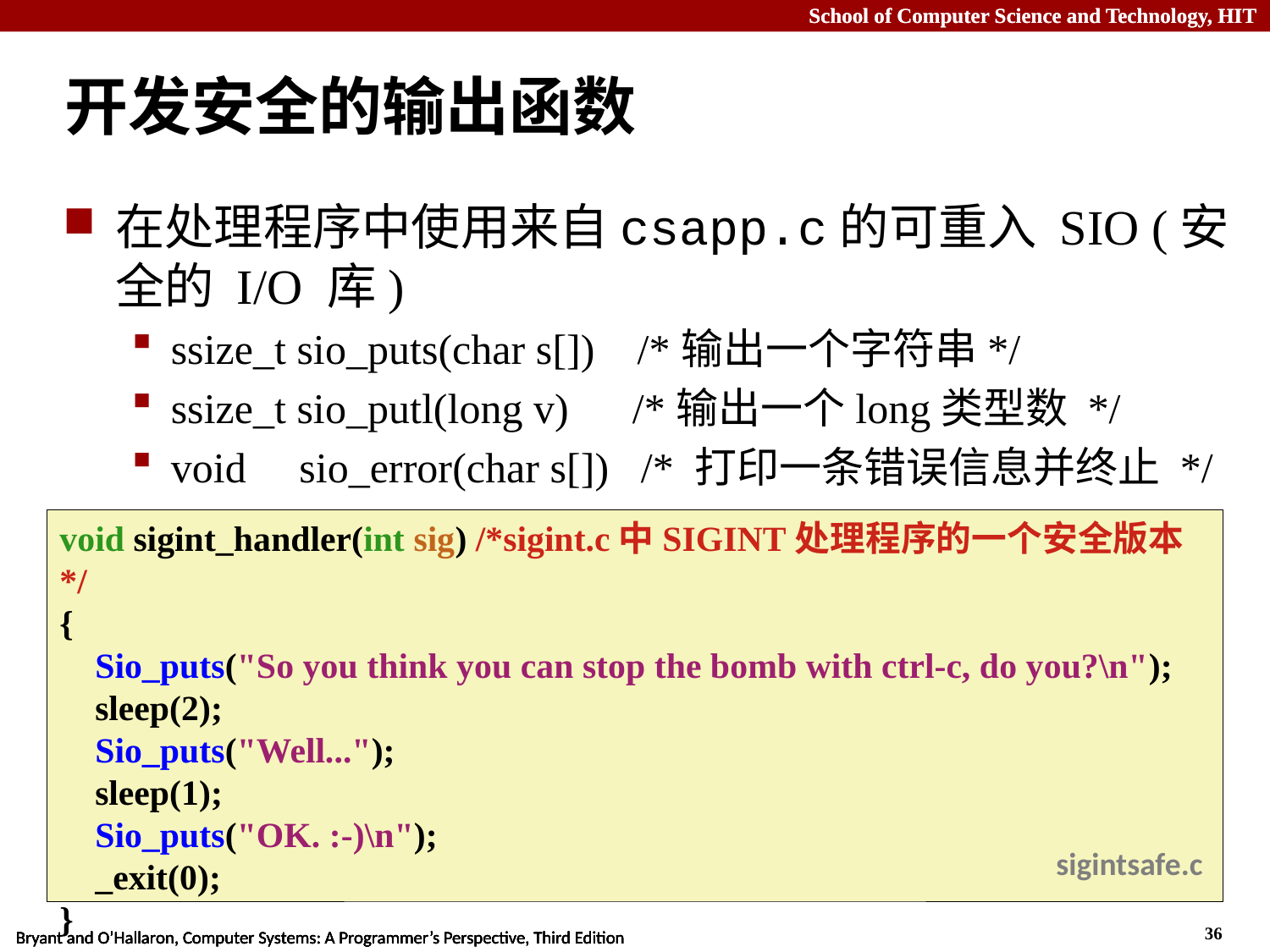

# 开发安全的输出函数
在处理程序中使用来自csapp.c的可重入 SIO (安全的 I/O 库)
ssize_t sio_puts(char s[])    /*输出一个字符串*/
ssize_t sio_putl(long v)      /*输出一个long类型数 */
void     sio_error(char s[])   /* 打印一条错误信息并终止 */
void sigint_handler(int sig) /*sigint.c中SIGINT处理程序的一个安全版本*/
{
    Sio_puts("So you think you can stop the bomb with ctrl-c, do you?\n");
    sleep(2);
    Sio_puts("Well...");
    sleep(1);
    Sio_puts("OK. :-)\n");
    _exit(0);
}

sigintsafe.c